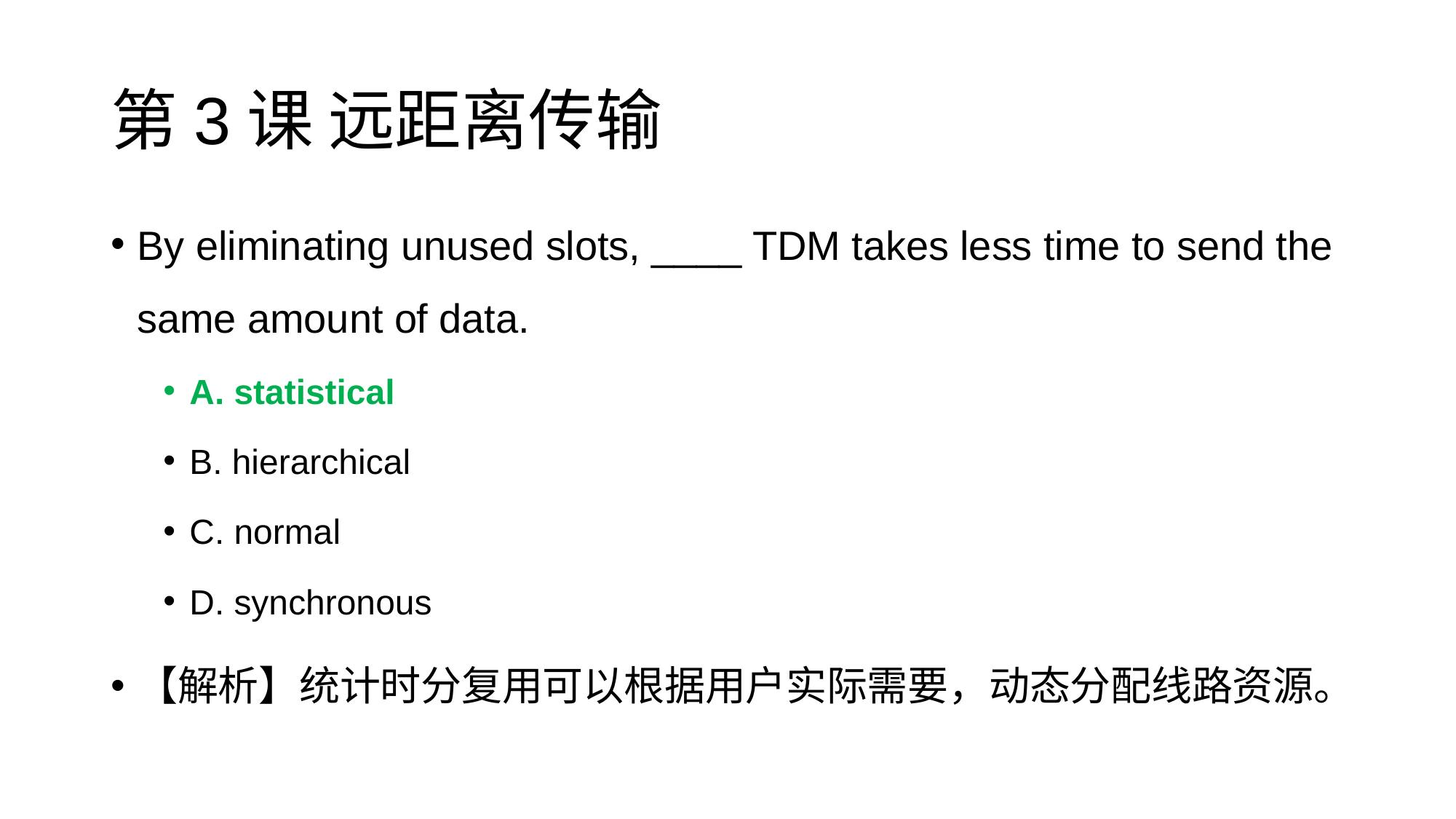

# 第3课 远距离传输
By eliminating unused slots, ____ TDM takes less time to send the same amount of data.
A. statistical
B. hierarchical
C. normal
D. synchronous
【解析】统计时分复用可以根据用户实际需要，动态分配线路资源。